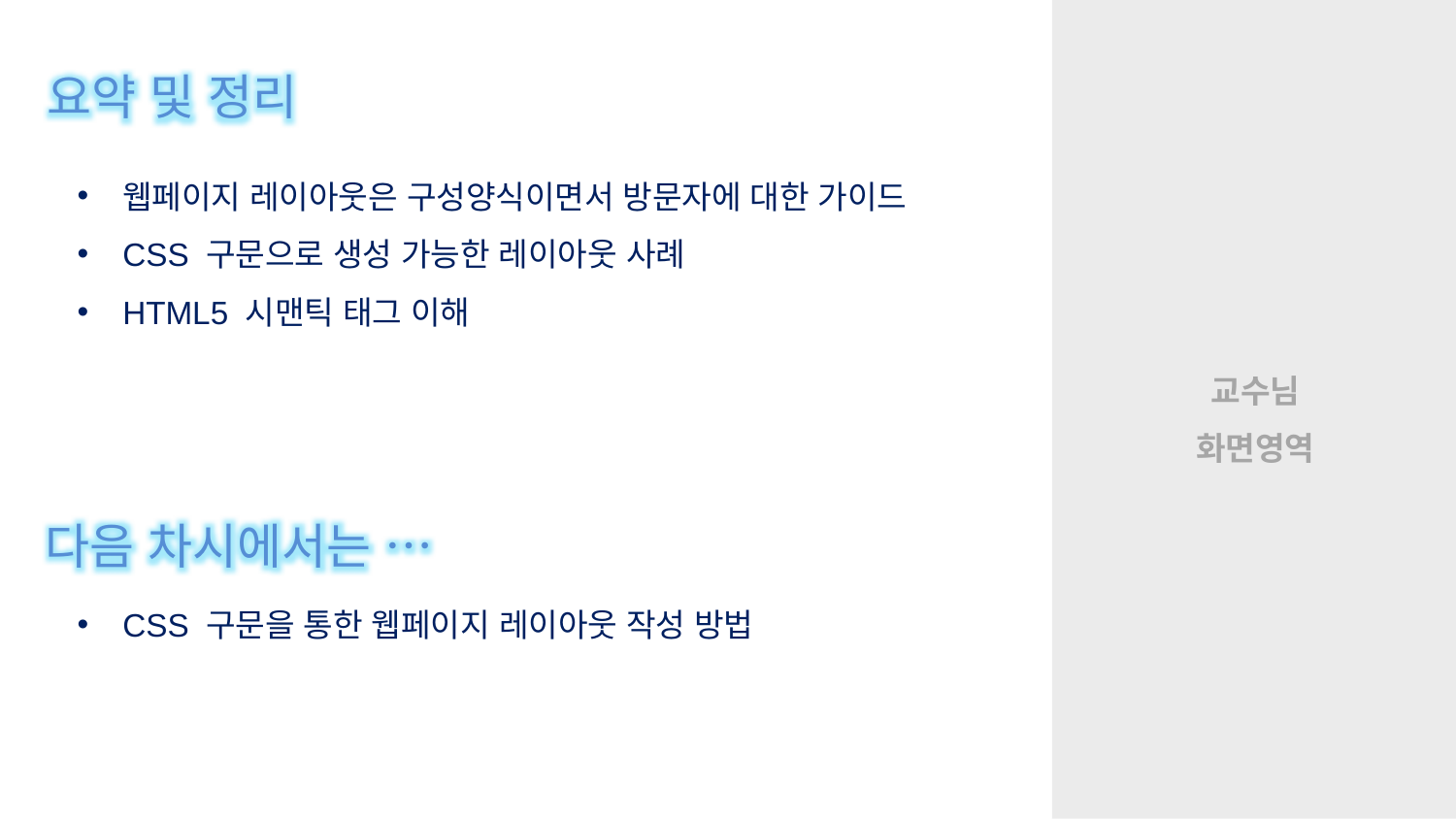

요약 및 정리
웹페이지 레이아웃은 구성양식이면서 방문자에 대한 가이드
CSS 구문으로 생성 가능한 레이아웃 사례
HTML5 시맨틱 태그 이해

다음 차시에서는 …
CSS 구문을 통한 웹페이지 레이아웃 작성 방법